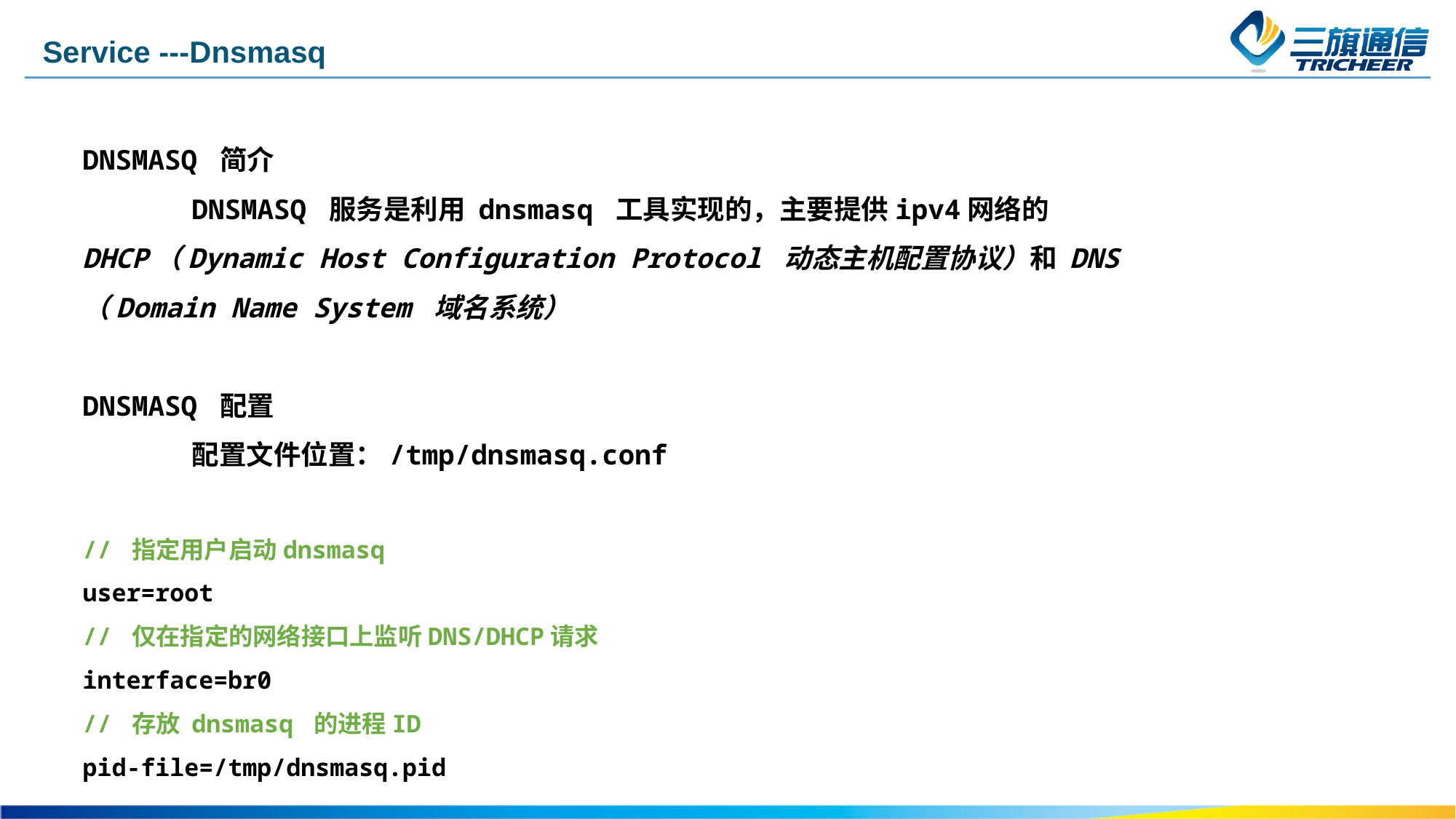

Service ---Dnsmasq
DNSMASQ 简介
	DNSMASQ 服务是利用 dnsmasq 工具实现的，主要提供ipv4网络的 DHCP（Dynamic Host Configuration Protocol 动态主机配置协议）和 DNS （Domain Name System 域名系统）

DNSMASQ 配置
	配置文件位置：/tmp/dnsmasq.conf

// 指定用户启动dnsmasq
user=root
// 仅在指定的网络接口上监听DNS/DHCP请求
interface=br0
// 存放 dnsmasq 的进程ID
pid-file=/tmp/dnsmasq.pid